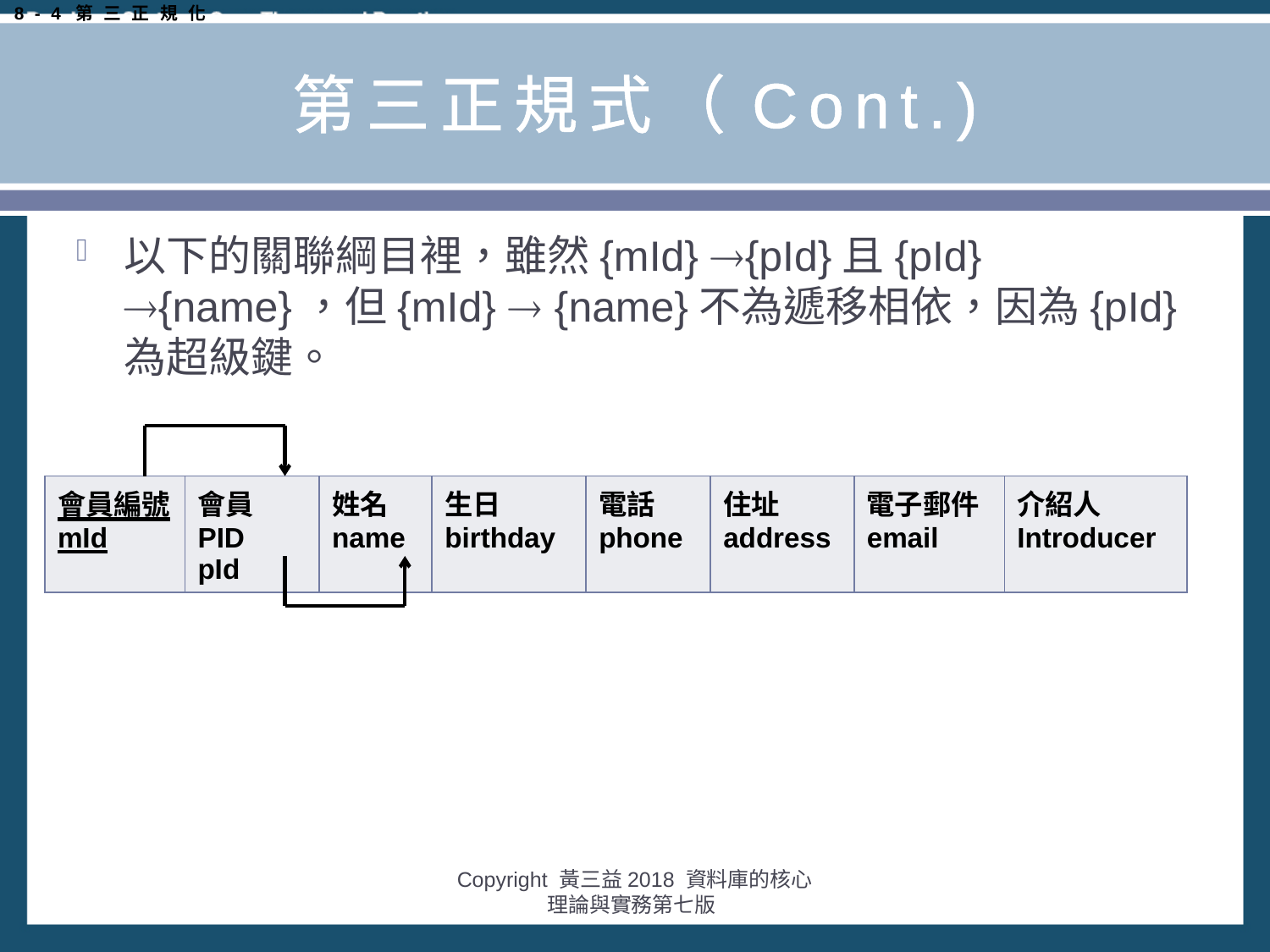

8-4第三正規化
# 第三正規式（Cont.)
以下的關聯綱目裡，雖然{mId} →{pId}且{pId} →{name}，但{mId} → {name}不為遞移相依，因為{pId}為超級鍵。
| 會員編號 mId | 會員PID pId | 姓名 name | 生日 birthday | 電話 phone | 住址 address | 電子郵件 email | 介紹人 Introducer |
| --- | --- | --- | --- | --- | --- | --- | --- |
Copyright 黃三益2018 資料庫的核心理論與實務第七版